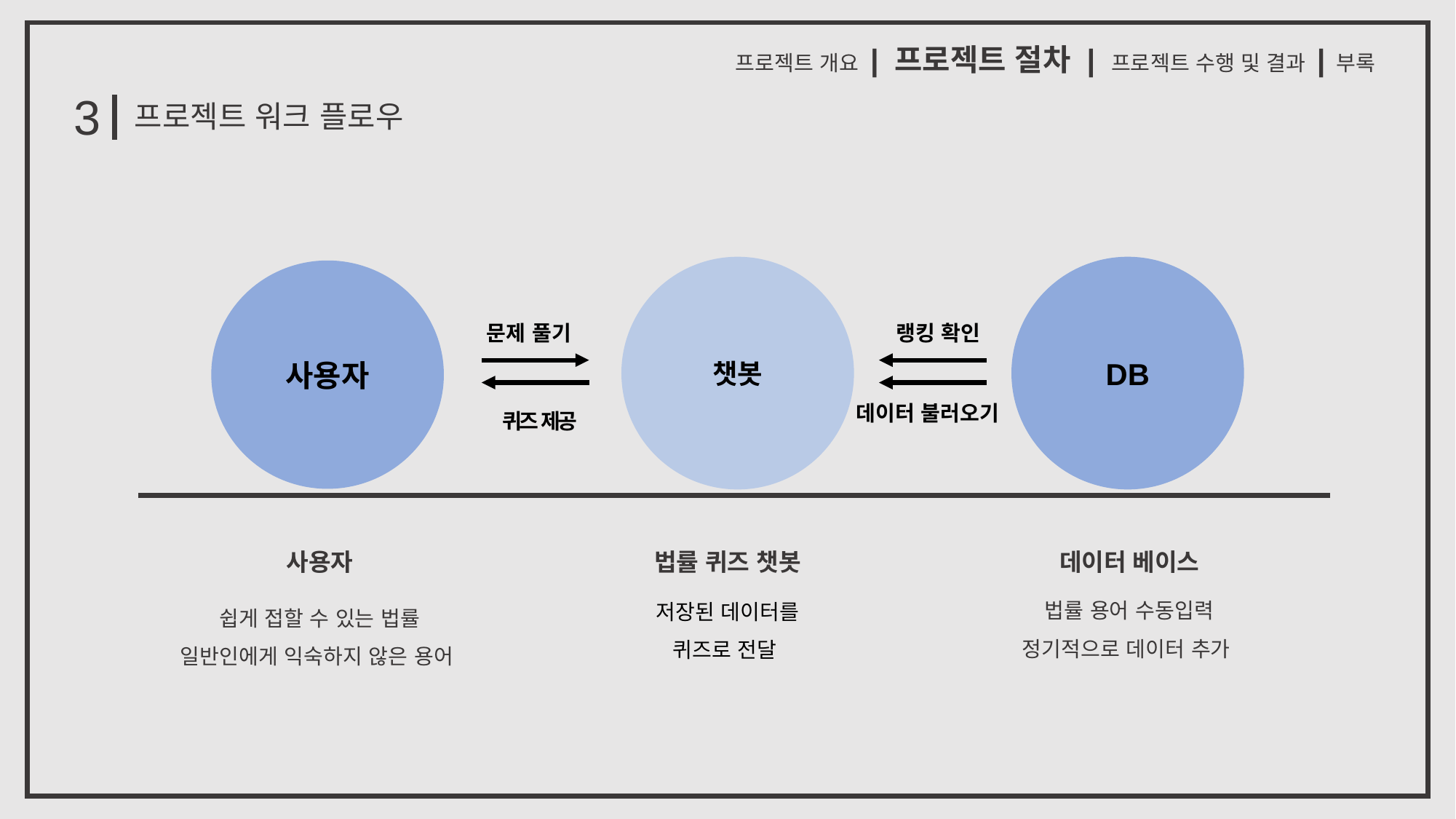

프로젝트 개요 | 프로젝트 절차 | 프로젝트 수행 및 결과 | 부록
3
프로젝트 워크 플로우
챗봇
DB
사용자
문제 풀기
랭킹 확인
데이터 불러오기
 퀴즈 제공
사용자
쉽게 접할 수 있는 법률
일반인에게 익숙하지 않은 용어
법률 퀴즈 챗봇
저장된 데이터를
퀴즈로 전달
데이터 베이스
법률 용어 수동입력
정기적으로 데이터 추가